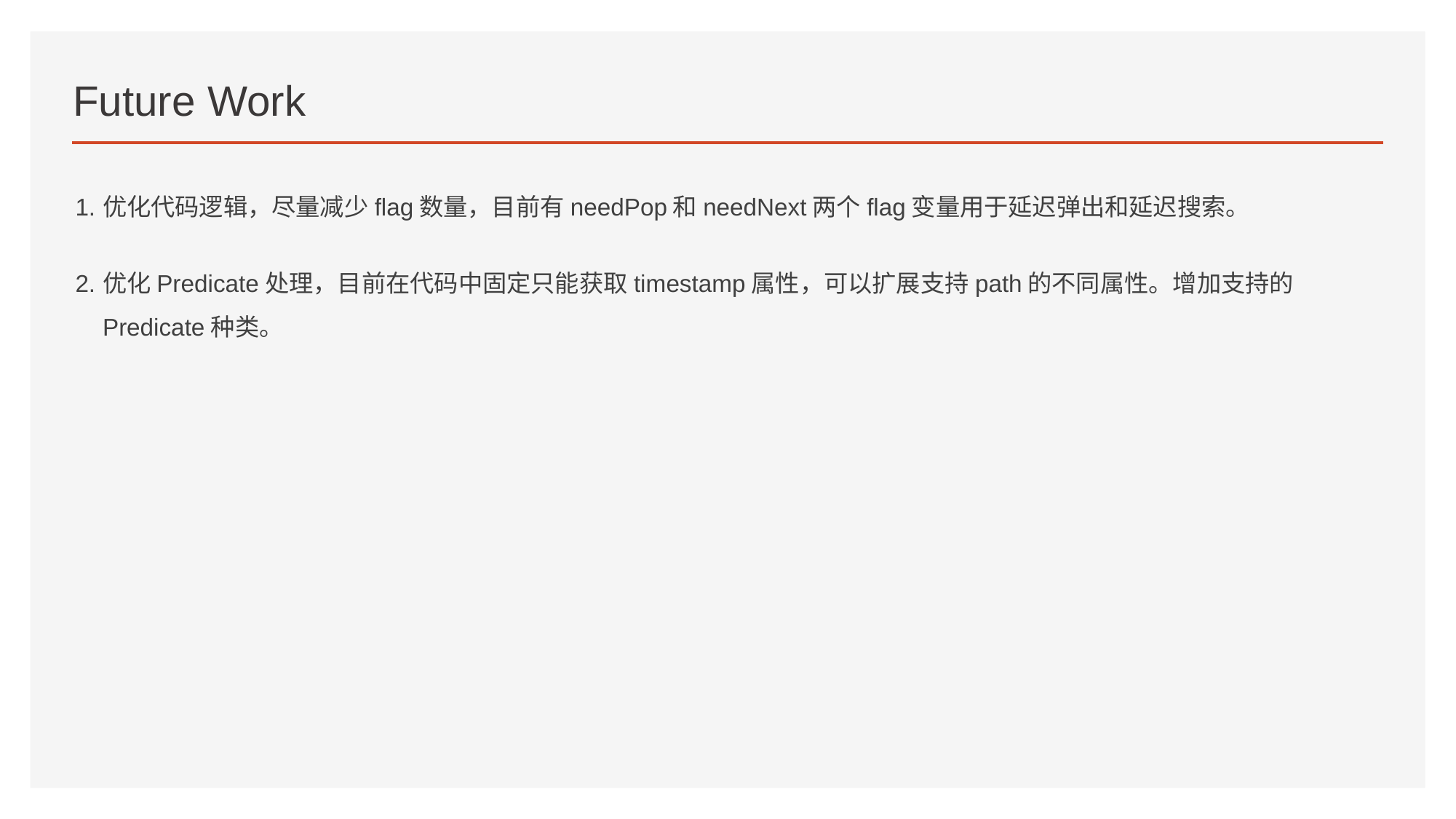

# Future Work
优化代码逻辑，尽量减少flag数量，目前有needPop和needNext两个flag变量用于延迟弹出和延迟搜索。
优化Predicate处理，目前在代码中固定只能获取timestamp属性，可以扩展支持path的不同属性。增加支持的Predicate种类。